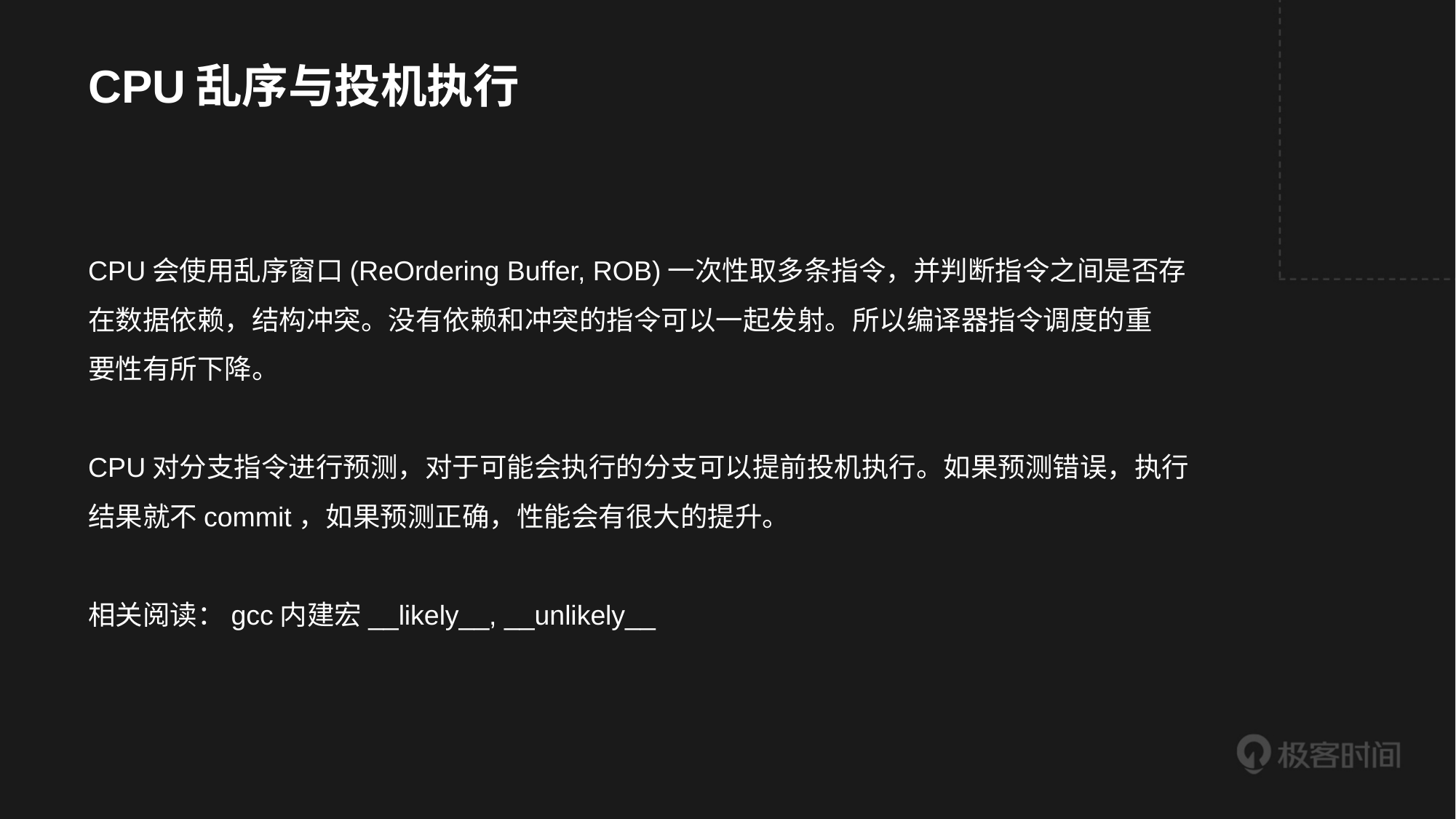

CPU乱序与投机执行
CPU会使用乱序窗口(ReOrdering Buffer, ROB)一次性取多条指令，并判断指令之间是否存
在数据依赖，结构冲突。没有依赖和冲突的指令可以一起发射。所以编译器指令调度的重
要性有所下降。

CPU对分支指令进行预测，对于可能会执行的分支可以提前投机执行。如果预测错误，执行
结果就不commit，如果预测正确，性能会有很大的提升。

相关阅读：gcc内建宏__likely__, __unlikely__